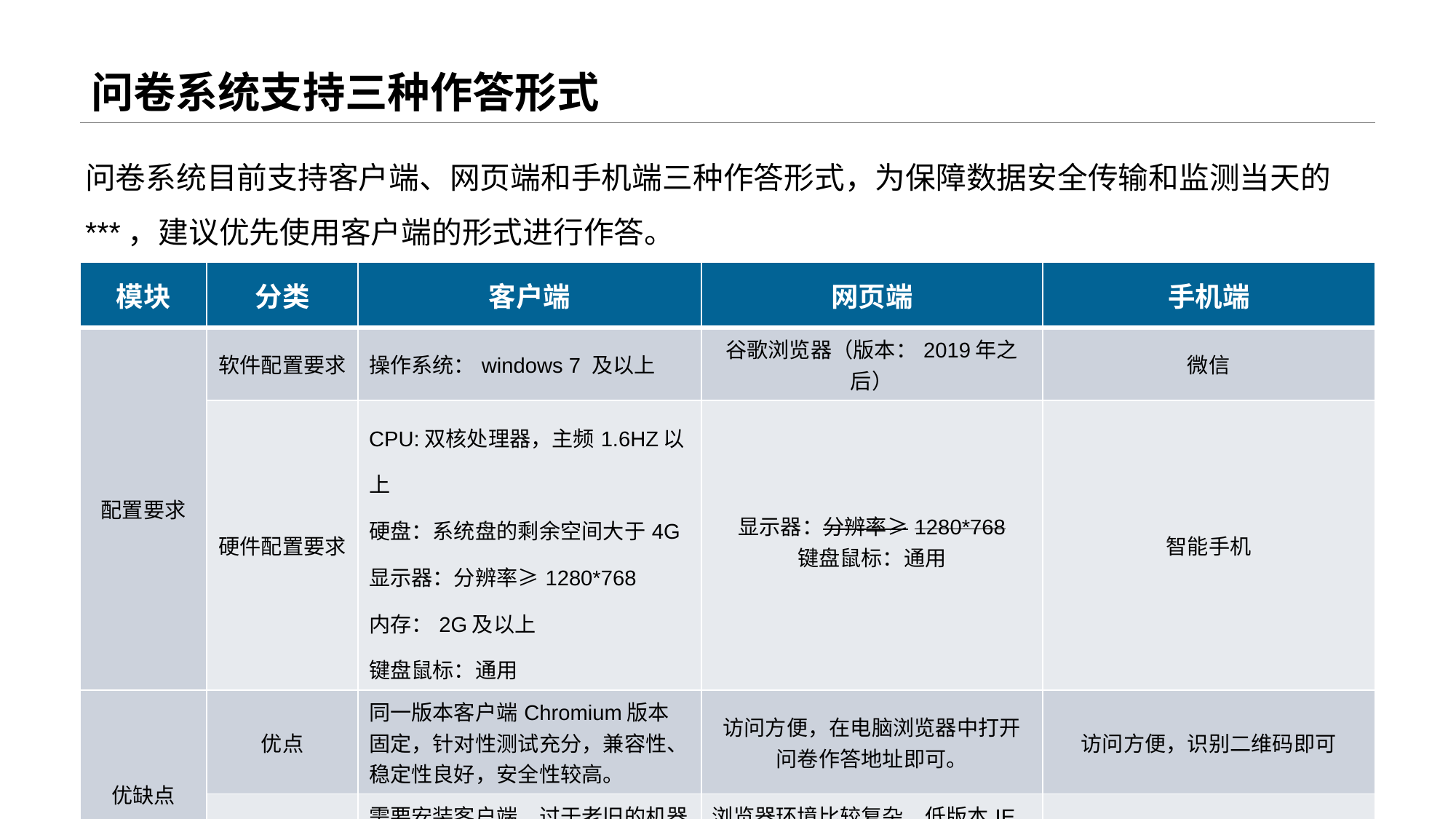

# 问卷系统支持三种作答形式
问卷系统目前支持客户端、网页端和手机端三种作答形式，为保障数据安全传输和监测当天的***，建议优先使用客户端的形式进行作答。
| 模块 | 分类 | 客户端 | 网页端 | 手机端 |
| --- | --- | --- | --- | --- |
| 配置要求 | 软件配置要求 | 操作系统：windows 7 及以上 | 谷歌浏览器（版本：2019年之后） | 微信 |
|  | 硬件配置要求 | CPU:双核处理器，主频1.6HZ以上 硬盘：系统盘的剩余空间大于4G 显示器：分辨率≥1280\*768 内存：2G及以上 键盘鼠标：通用 | 显示器：分辨率≥1280\*768 键盘鼠标：通用 | 智能手机 |
| 优缺点 | 优点 | 同一版本客户端Chromium版本固定，针对性测试充分，兼容性、稳定性良好，安全性较高。 | 访问方便，在电脑浏览器中打开问卷作答地址即可。 | 访问方便，识别二维码即可 |
|  | 缺点 | 需要安装客户端，过于老旧的机器可能无法安装。 | 浏览器环境比较复杂，低版本IE或部分小众浏览器的兼容性可能存在问题，且安全性不如客户端。 | 部分复杂的表格题兼容性差 |
| 建议使用对象 |  | 学生、教师 | 家长 | 家长 |
5